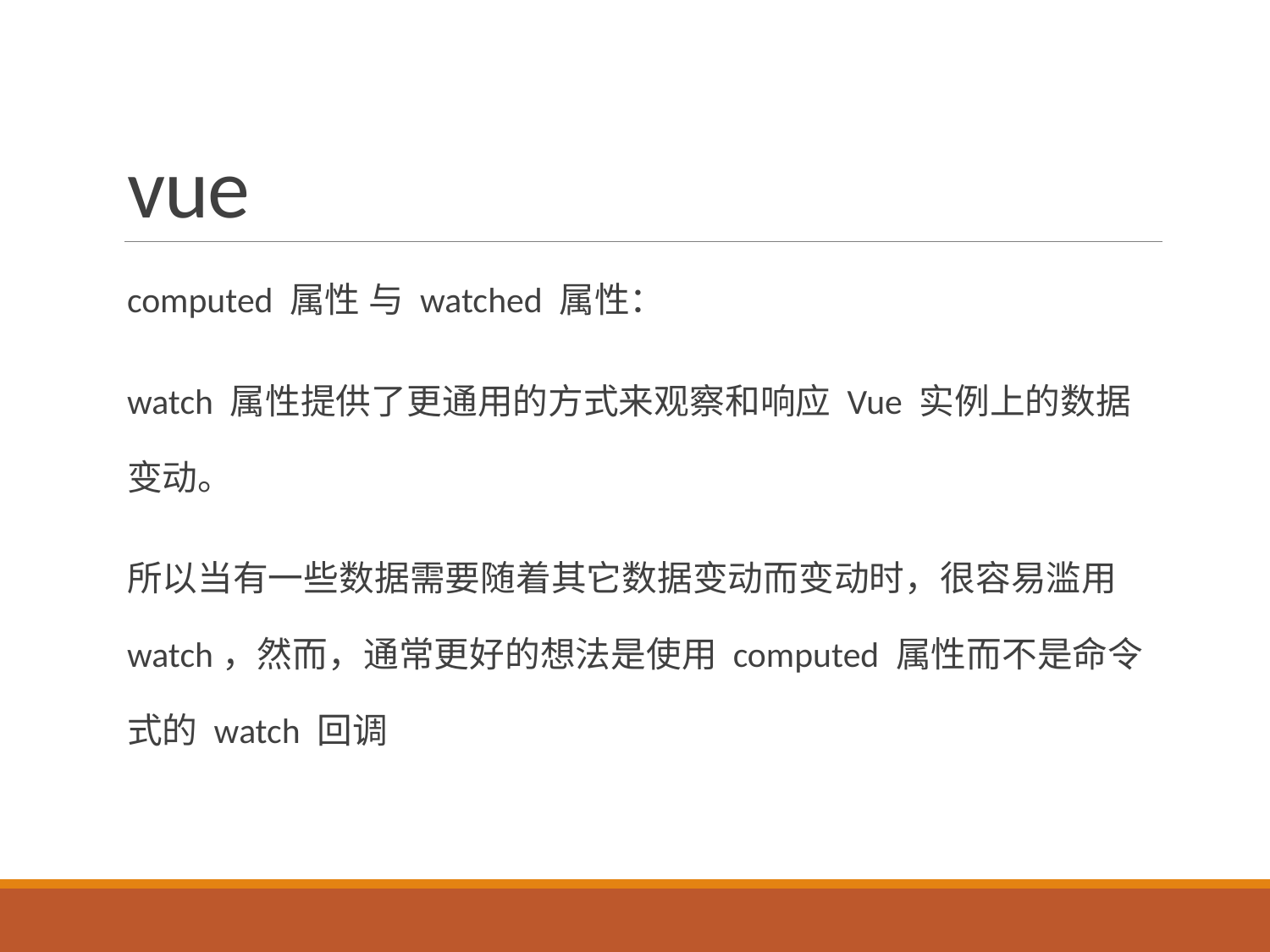

# vue
computed 属性 与 watched 属性：
watch 属性提供了更通用的方式来观察和响应 Vue 实例上的数据变动。
所以当有一些数据需要随着其它数据变动而变动时，很容易滥用 watch，然而，通常更好的想法是使用 computed 属性而不是命令式的 watch 回调